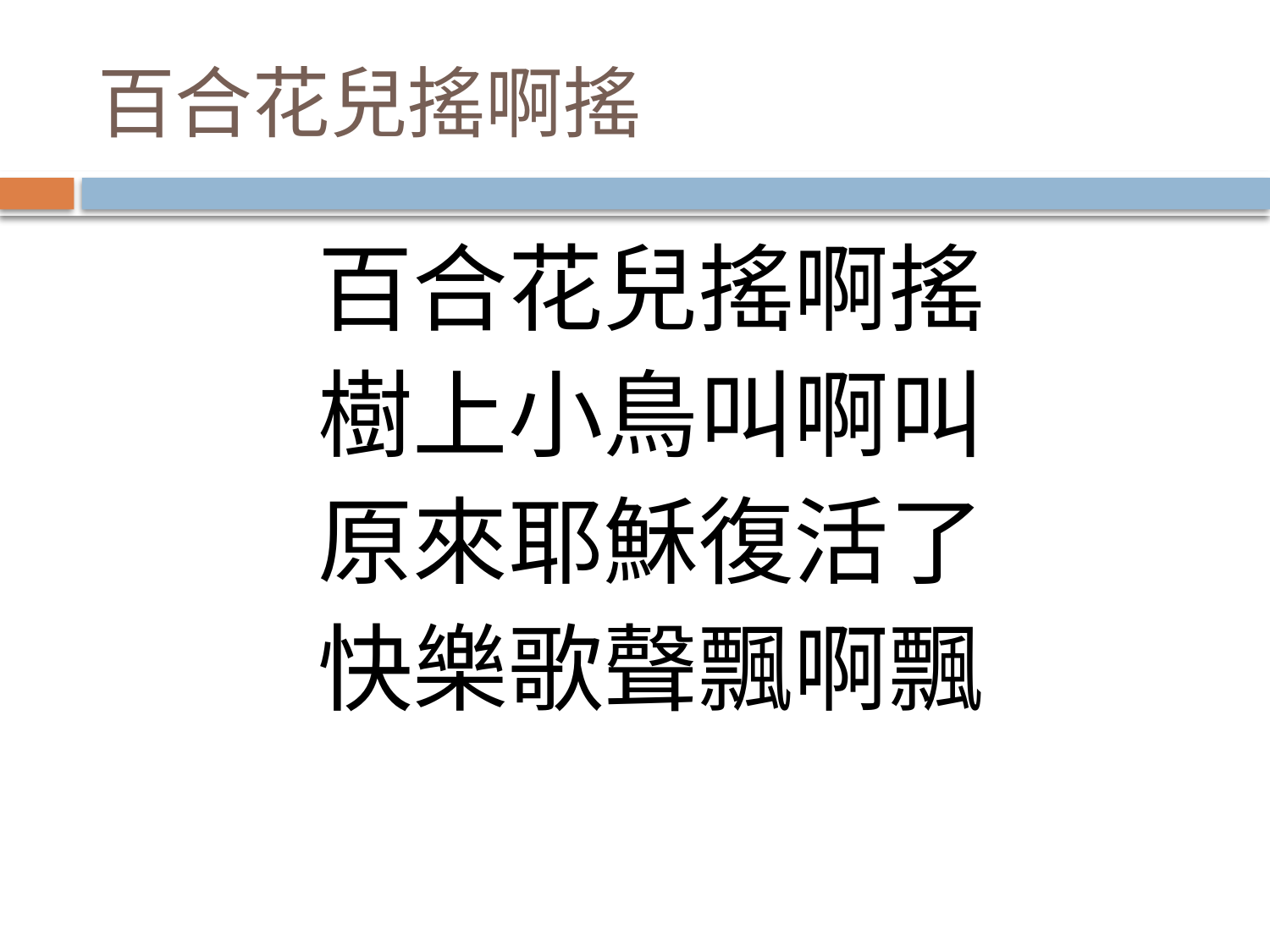

# 百合花兒搖啊搖
百合花兒搖啊搖
樹上小鳥叫啊叫
原來耶穌復活了
快樂歌聲飄啊飄